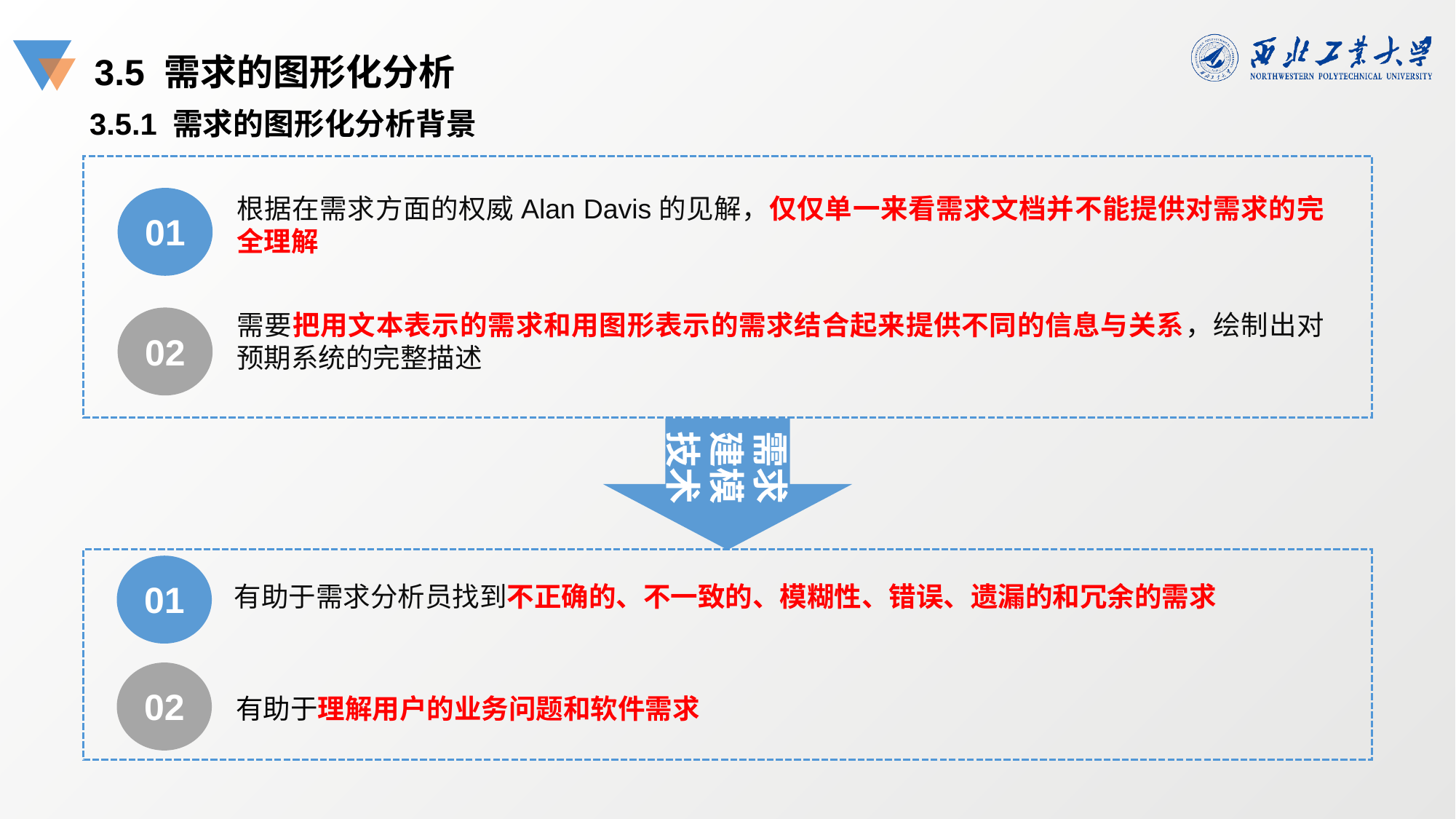

3.5 需求的图形化分析
3.5.1 需求的图形化分析背景

根据在需求方面的权威Alan Davis的见解，仅仅单一来看需求文档并不能提供对需求的完全理解

01
需要把用文本表示的需求和用图形表示的需求结合起来提供不同的信息与关系，绘制出对预期系统的完整描述

02
需求建模技术

01
有助于需求分析员找到不正确的、不一致的、模糊性、错误、遗漏的和冗余的需求

02
有助于理解用户的业务问题和软件需求

5